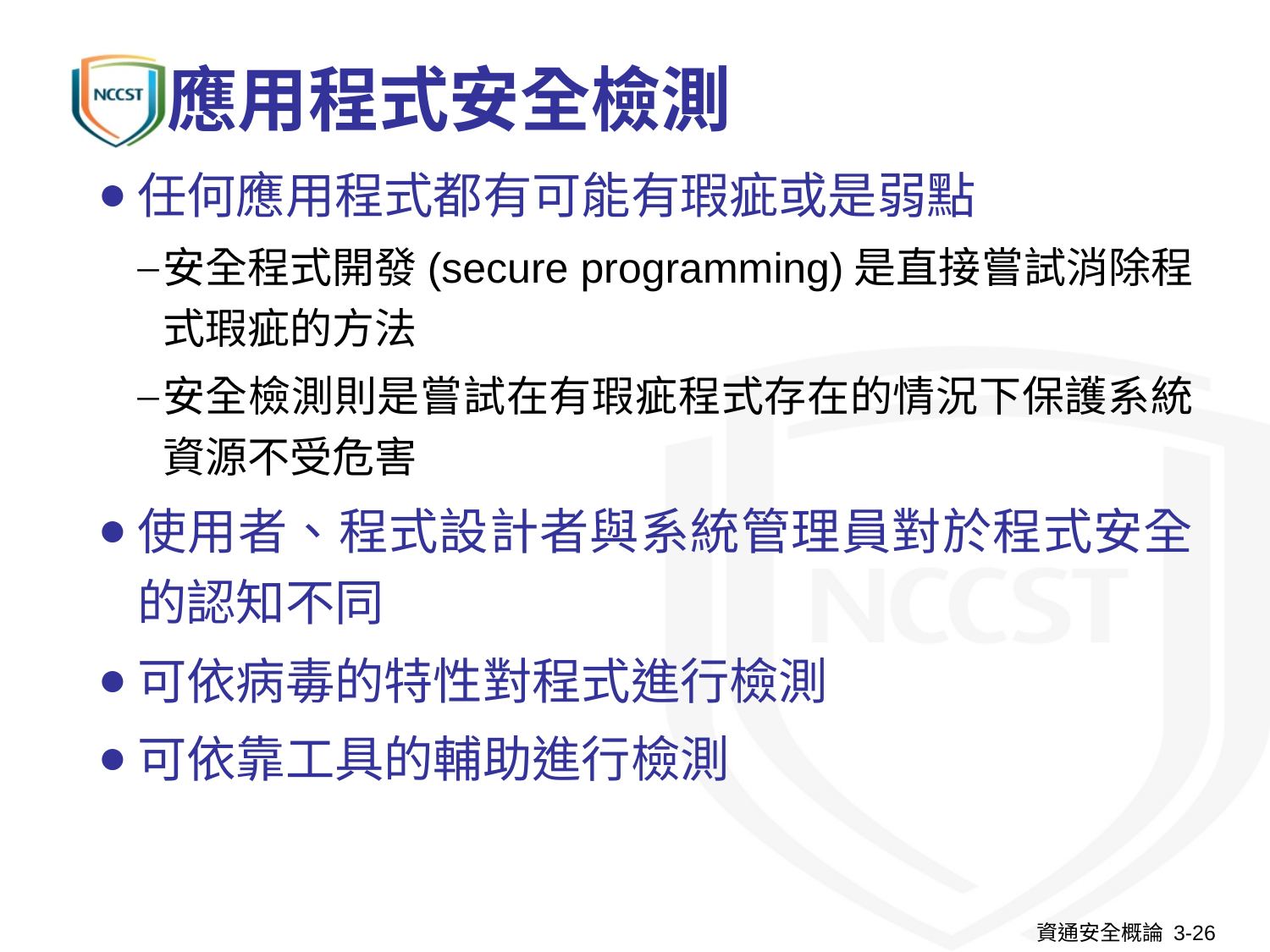

# 應用程式安全檢測
任何應用程式都有可能有瑕疵或是弱點
安全程式開發(secure programming)是直接嘗試消除程式瑕疵的方法
安全檢測則是嘗試在有瑕疵程式存在的情況下保護系統資源不受危害
使用者、程式設計者與系統管理員對於程式安全的認知不同
可依病毒的特性對程式進行檢測
可依靠工具的輔助進行檢測